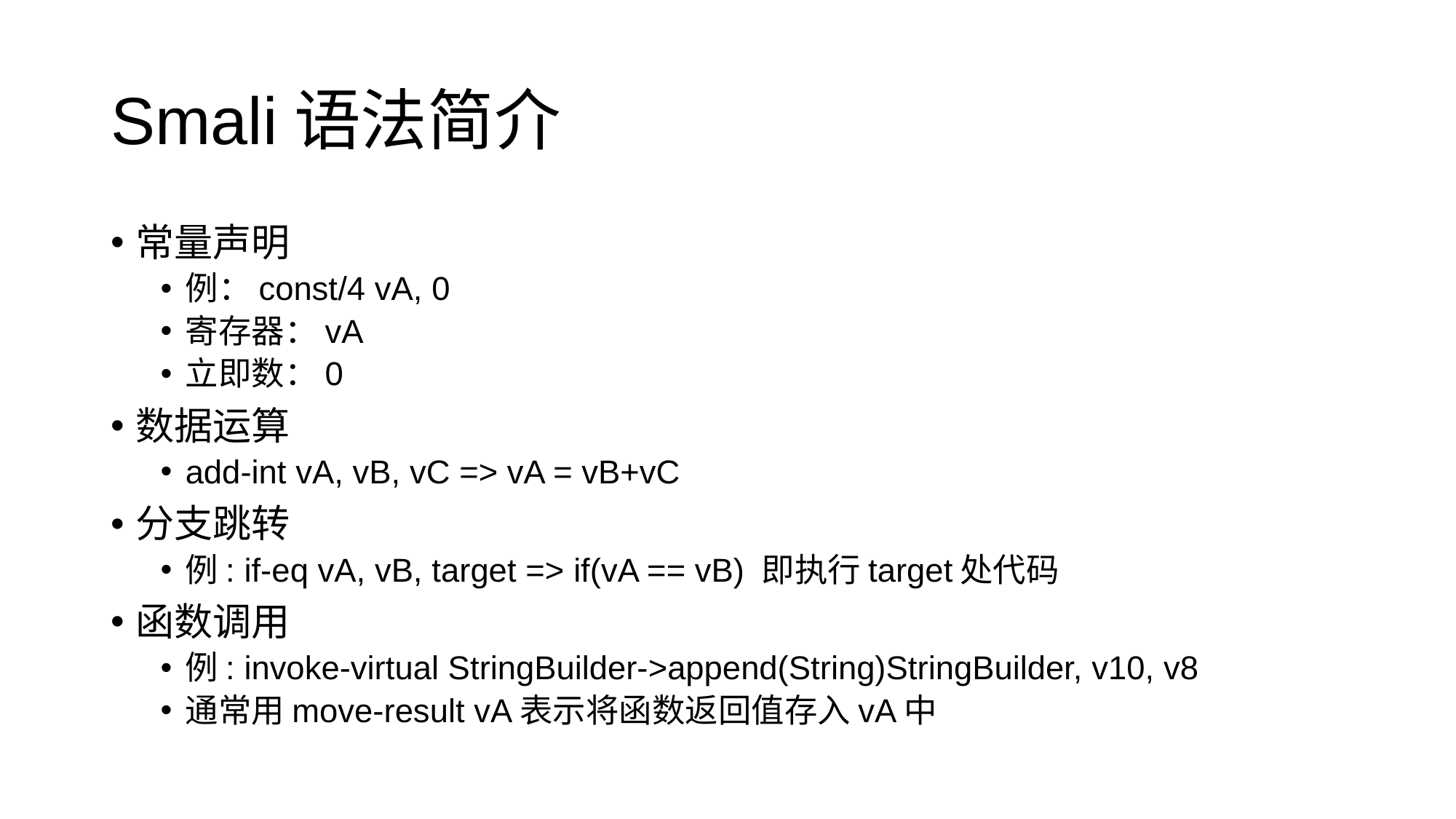

# Smali语法简介
常量声明
例：const/4 vA, 0
寄存器：vA
立即数：0
数据运算
add-int vA, vB, vC => vA = vB+vC
分支跳转
例: if-eq vA, vB, target => if(vA == vB) 即执行target处代码
函数调用
例: invoke-virtual StringBuilder->append(String)StringBuilder, v10, v8
通常用move-result vA表示将函数返回值存入vA中